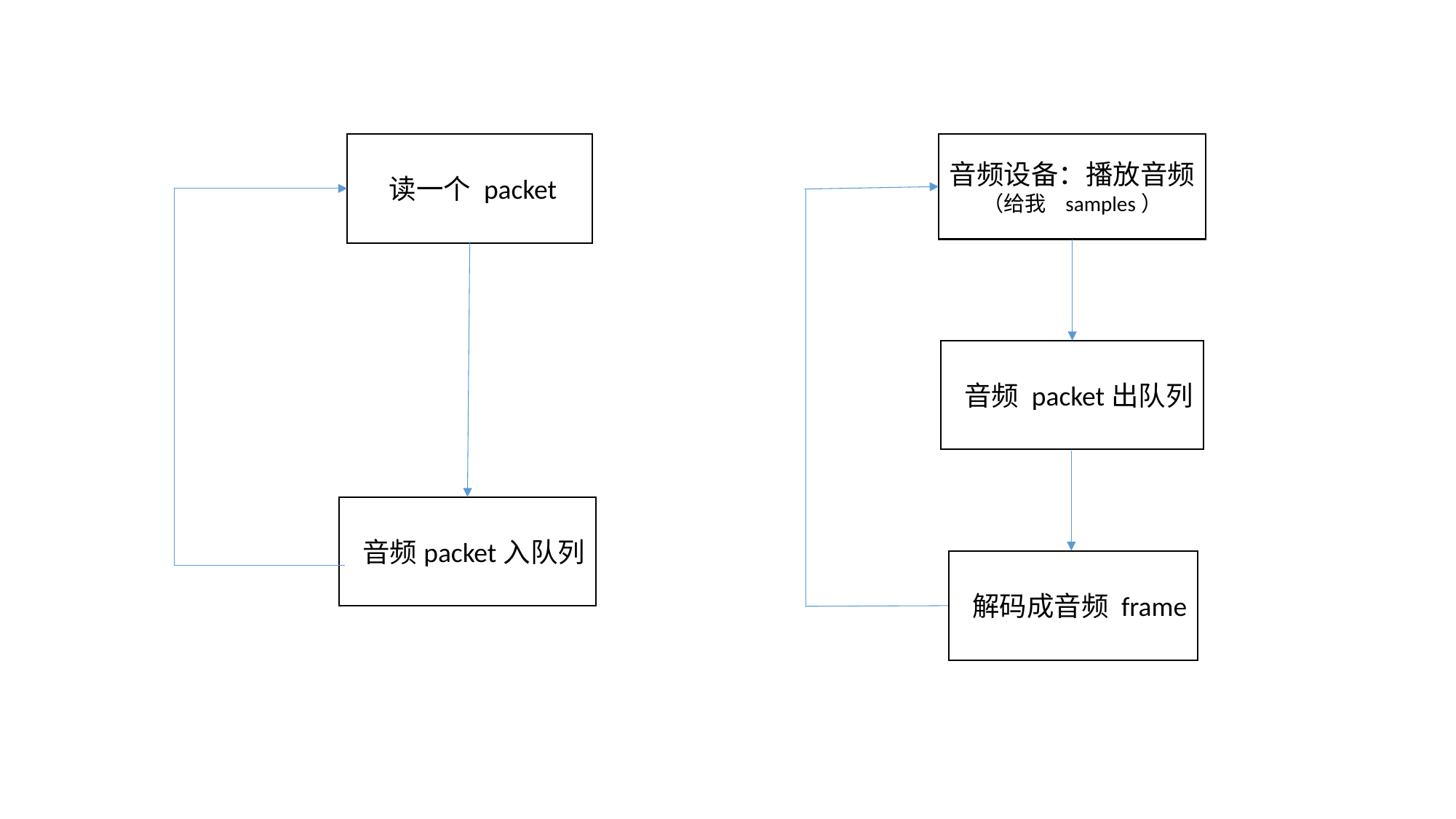

读一个 packet

音频设备：播放音频
（给我   samples）

 音频 packet出队列

 音频packet入队列

 解码成音频 frame